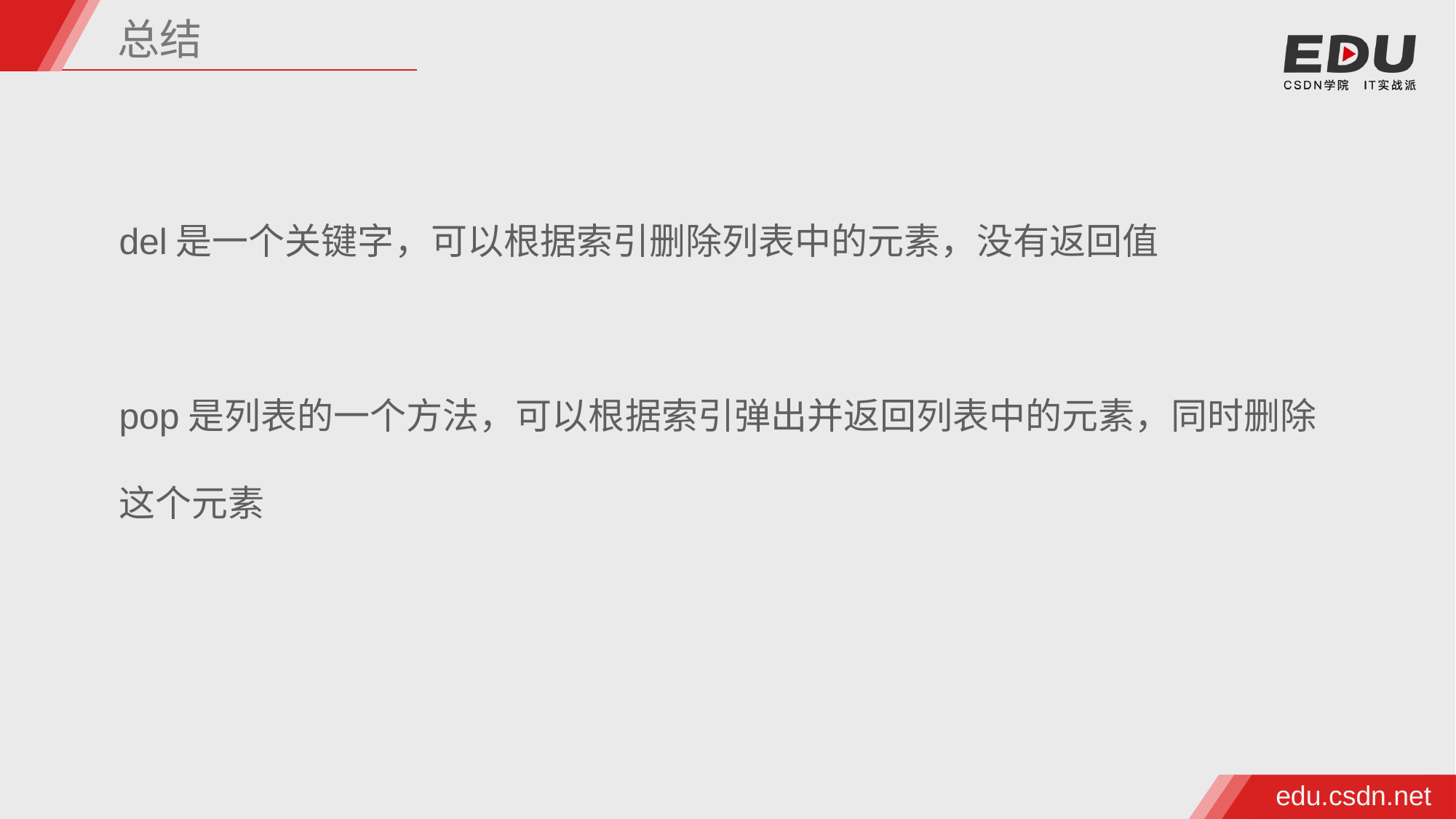

总结
del是一个关键字，可以根据索引删除列表中的元素，没有返回值

pop是列表的一个方法，可以根据索引弹出并返回列表中的元素，同时删除
这个元素

edu.csdn.net